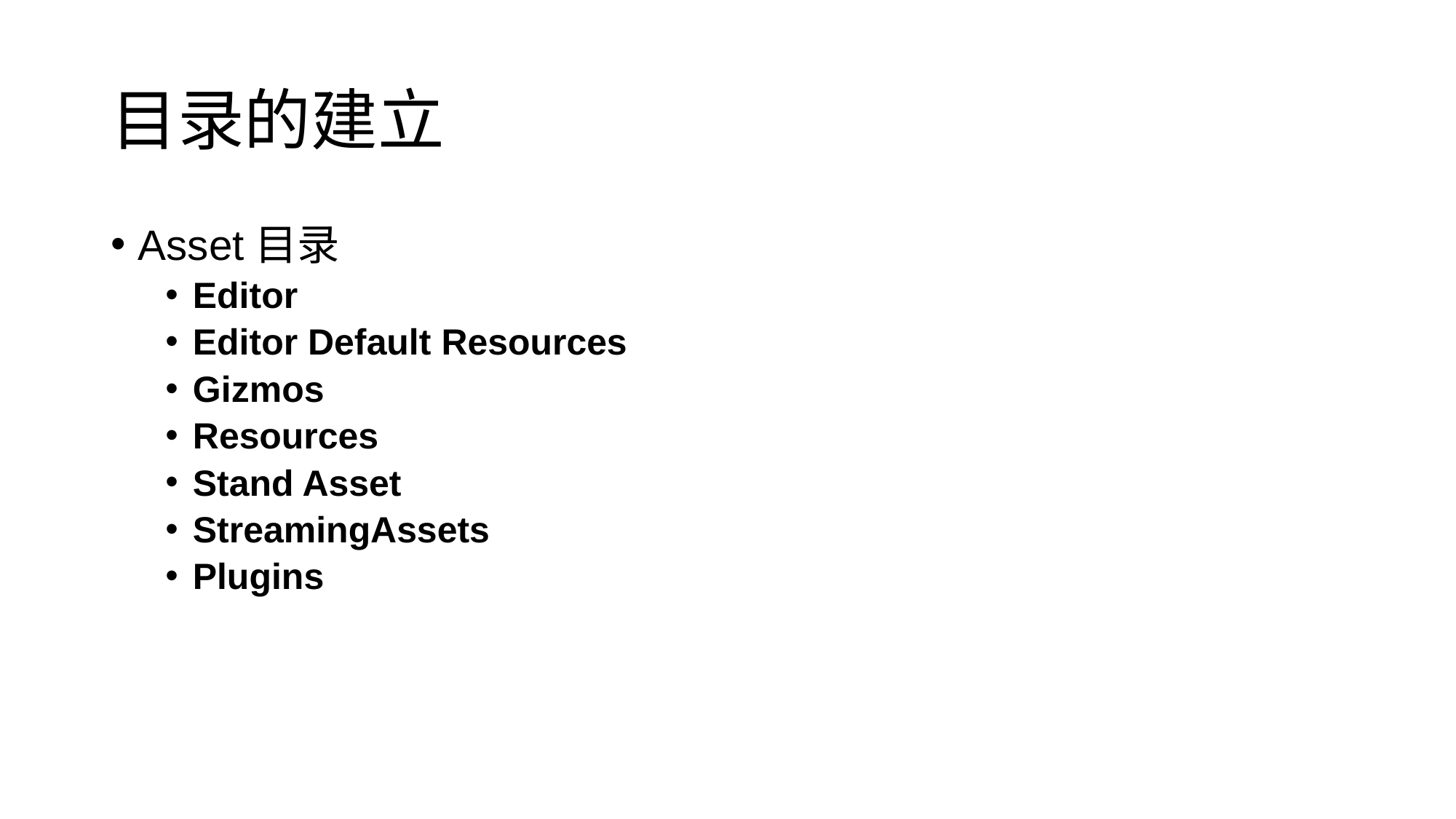

# 目录的建立
Asset目录
Editor
Editor Default Resources
Gizmos
Resources
Stand Asset
StreamingAssets
Plugins